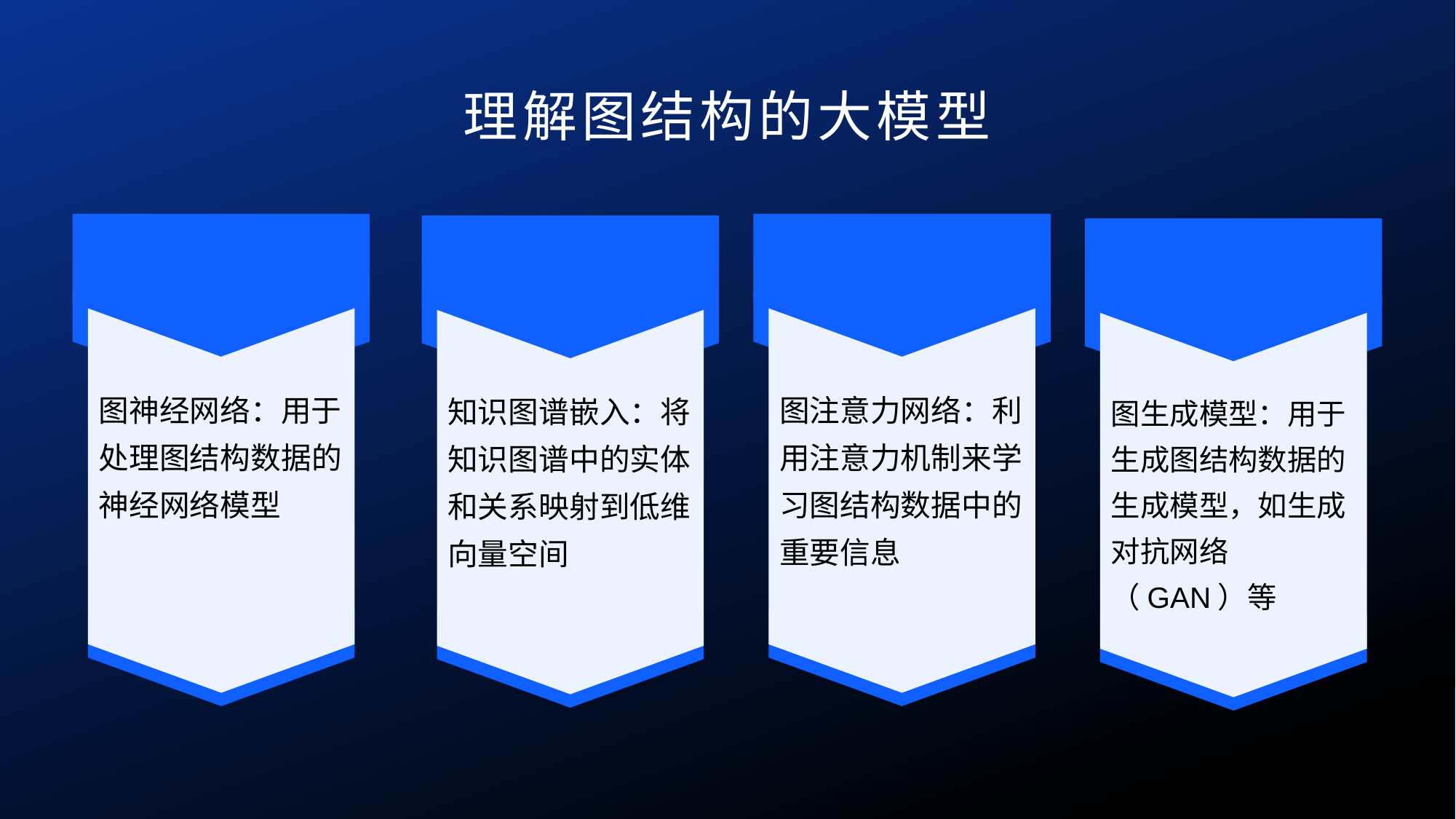

理解图结构的大模型

图神经网络：用于处理图结构数据的神经网络模型
图注意力网络：利用注意力机制来学习图结构数据中的重要信息
知识图谱嵌入：将知识图谱中的实体和关系映射到低维向量空间
图生成模型：用于生成图结构数据的生成模型，如生成对抗网络（GAN）等